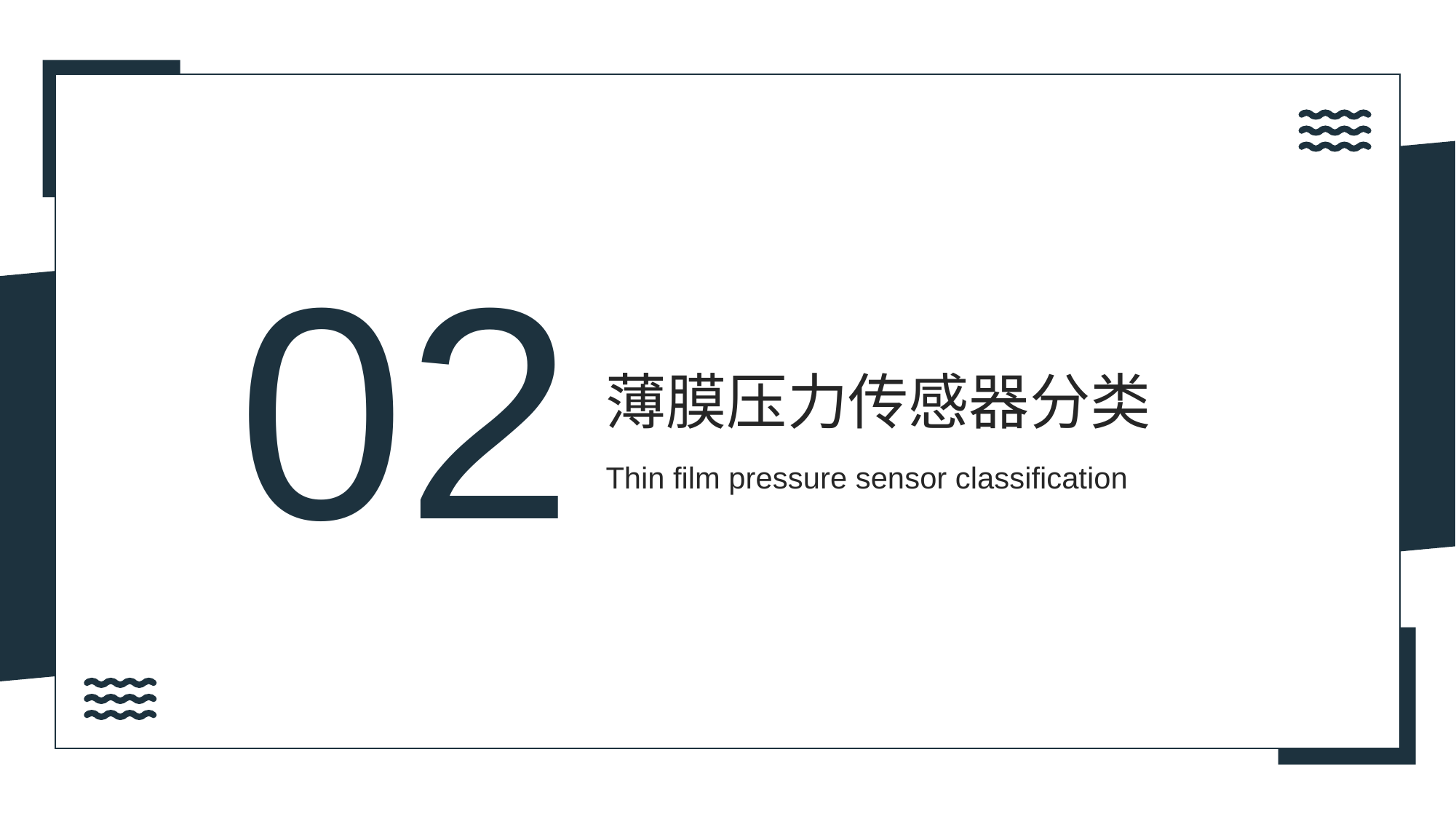

02
薄膜压力传感器分类
Thin film pressure sensor classification